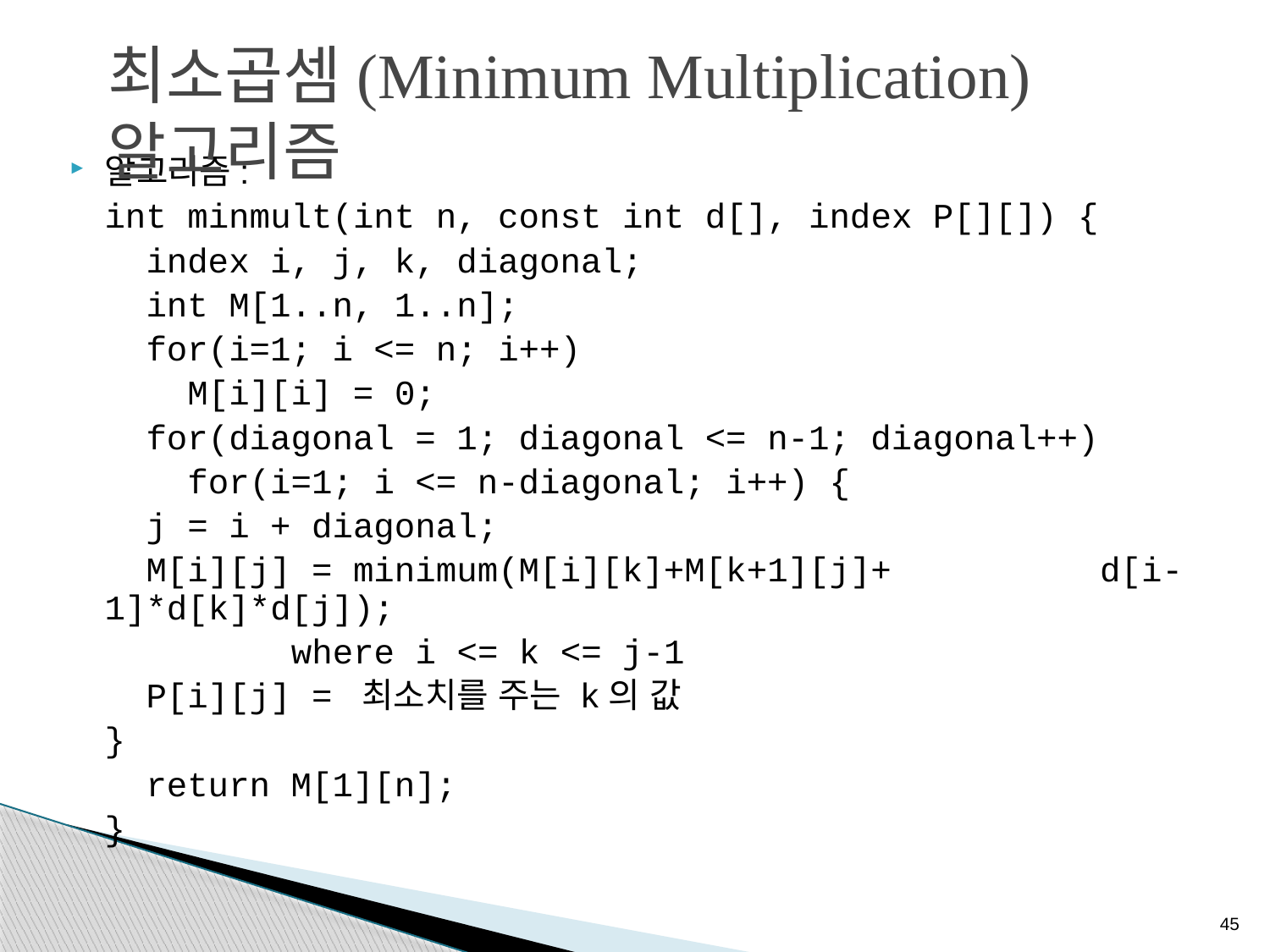

최소곱셈(Minimum Multiplication)
알고리즘
알고리즘:
	int minmult(int n, const int d[], index P[][]) {
	  index i, j, k, diagonal;
	  int M[1..n, 1..n];
	  for(i=1; i <= n; i++)
	    M[i][i] = 0;
	  for(diagonal = 1; diagonal <= n-1; diagonal++)
	    for(i=1; i <= n-diagonal; i++) {
		  j = i + diagonal;
		  M[i][j] = minimum(M[i][k]+M[k+1][j]+			      d[i-1]*d[k]*d[j]);
			         where i <= k <= j-1
		  P[i][j] = 최소치를 주는 k의 값
		}
	  return M[1][n];
	}
45